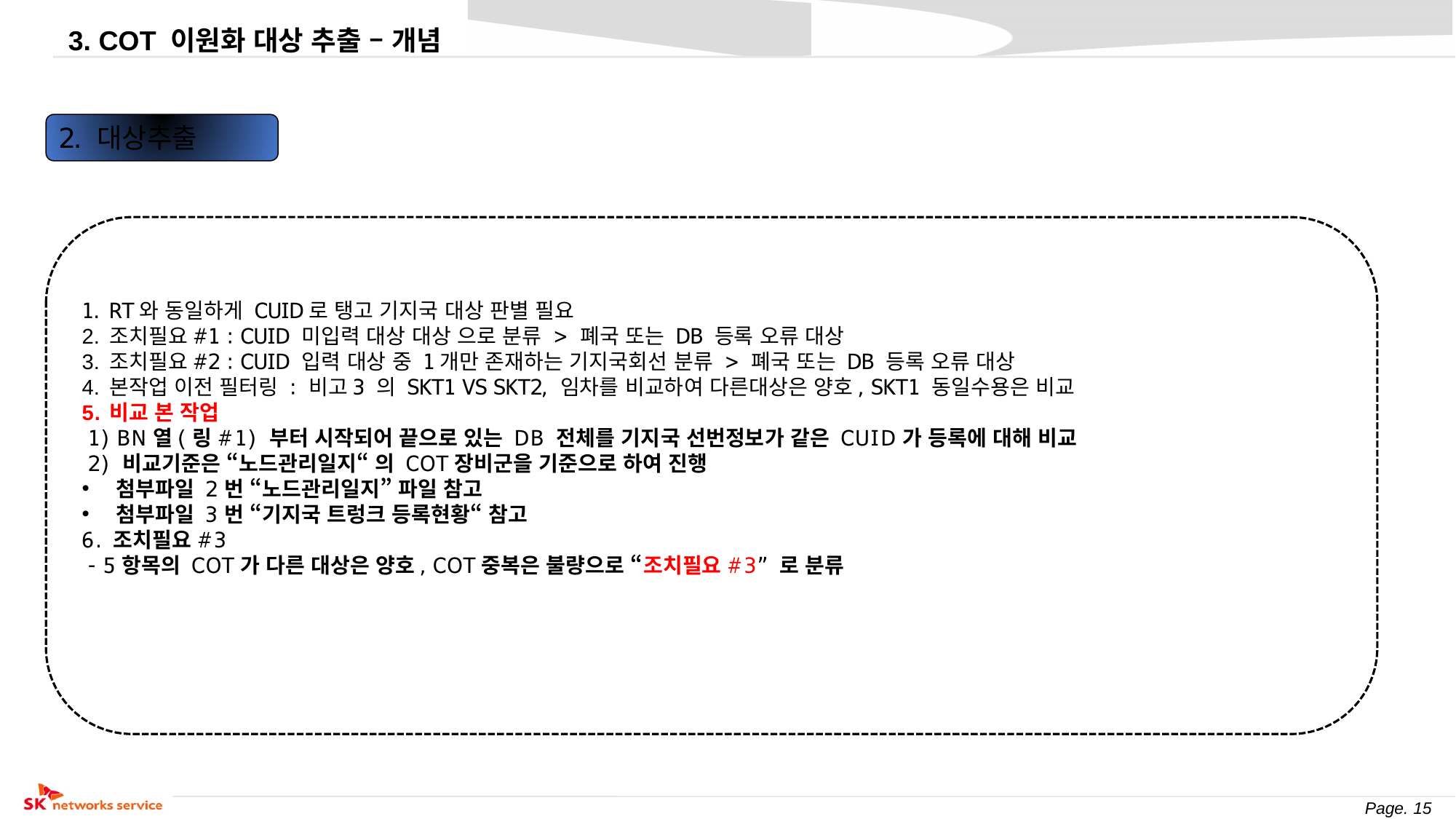

3. COT 이원화 대상 추출 – 개념
2. 대상추출
RT와 동일하게 CUID로 탱고 기지국 대상 판별 필요
조치필요#1 : CUID 미입력 대상 대상 으로 분류 > 폐국 또는 DB 등록 오류 대상
조치필요#2 : CUID 입력 대상 중 1개만 존재하는 기지국회선 분류 > 폐국 또는 DB 등록 오류 대상
본작업 이전 필터링 : 비고3 의 SKT1 VS SKT2, 임차를 비교하여 다른대상은 양호, SKT1 동일수용은 비교
비교 본 작업
 1) BN열(링#1) 부터 시작되어 끝으로 있는 DB 전체를 기지국 선번정보가 같은 CUID가 등록에 대해 비교
 2) 비교기준은 “노드관리일지“ 의 COT장비군을 기준으로 하여 진행
첨부파일 2번 “노드관리일지” 파일 참고
첨부파일 3번 “기지국 트렁크 등록현황“ 참고
6. 조치필요#3
 - 5항목의 COT가 다른 대상은 양호, COT중복은 불량으로 “조치필요#3” 로 분류